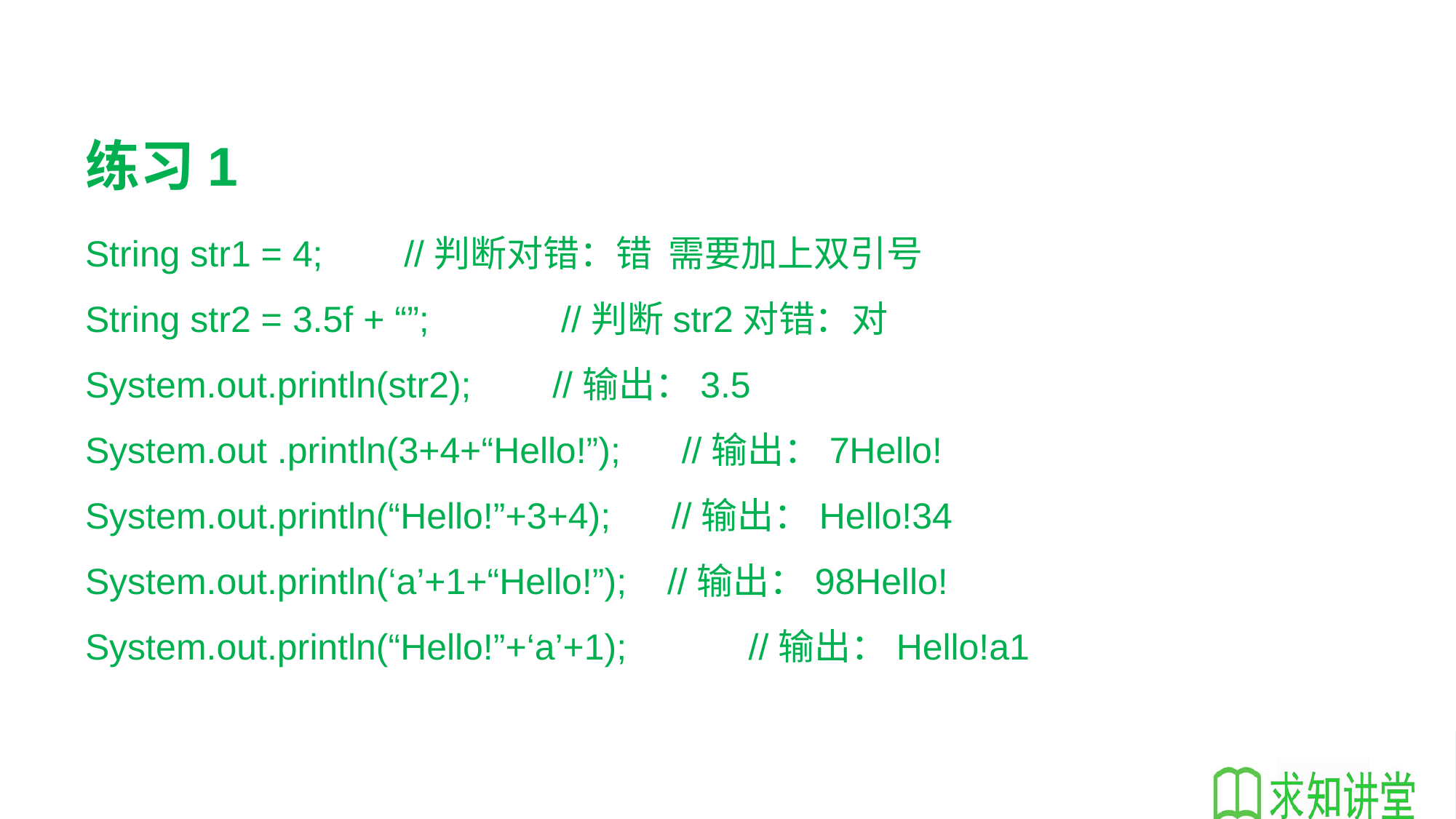

练习1
String str1 = 4;        //判断对错：错  需要加上双引号
String str2 = 3.5f + “”;             //判断str2对错：对
System.out.println(str2);        //输出：3.5
System.out .println(3+4+“Hello!”);      //输出：7Hello!
System.out.println(“Hello!”+3+4);      //输出：Hello!34
System.out.println(‘a’+1+“Hello!”);    //输出：98Hello!
System.out.println(“Hello!”+‘a’+1);            //输出：Hello!a1